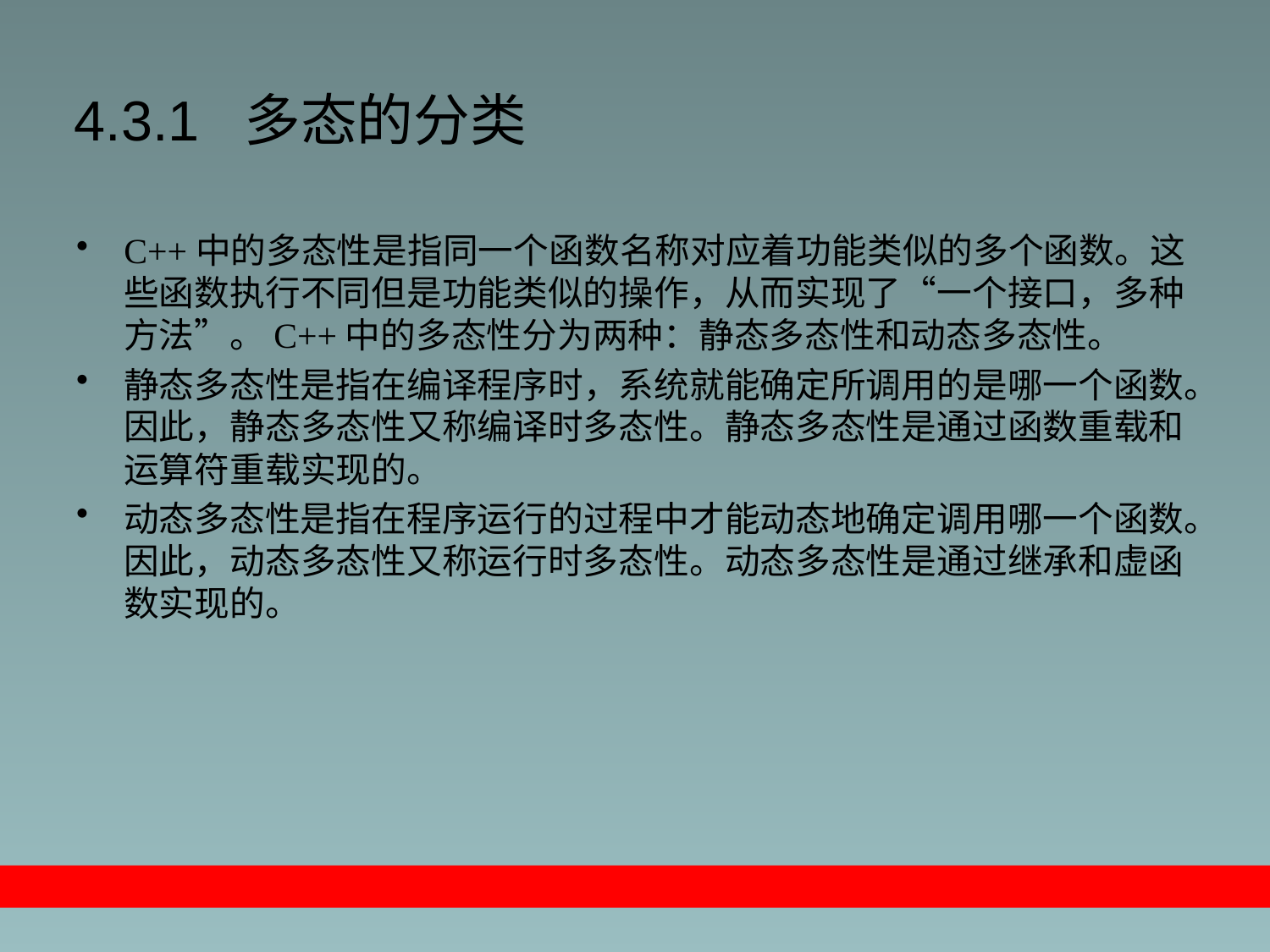

# 4.3.1  多态的分类
C++中的多态性是指同一个函数名称对应着功能类似的多个函数。这些函数执行不同但是功能类似的操作，从而实现了“一个接口，多种方法”。C++中的多态性分为两种：静态多态性和动态多态性。
静态多态性是指在编译程序时，系统就能确定所调用的是哪一个函数。因此，静态多态性又称编译时多态性。静态多态性是通过函数重载和运算符重载实现的。
动态多态性是指在程序运行的过程中才能动态地确定调用哪一个函数。因此，动态多态性又称运行时多态性。动态多态性是通过继承和虚函数实现的。